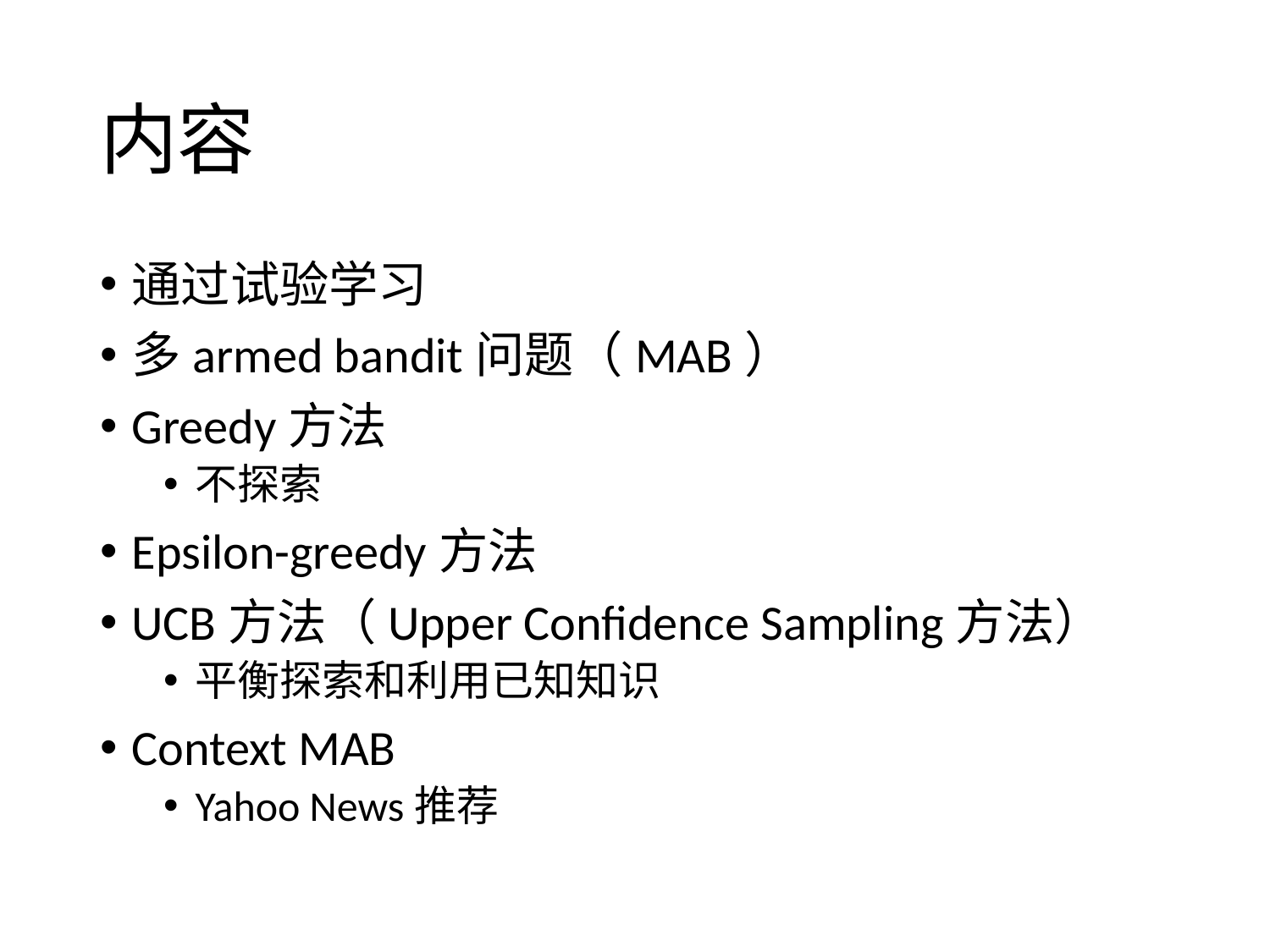

# 内容
通过试验学习
多armed bandit问题（MAB）
Greedy方法
不探索
Epsilon-greedy方法
UCB方法（Upper Confidence Sampling方法）
平衡探索和利用已知知识
Context MAB
Yahoo News推荐